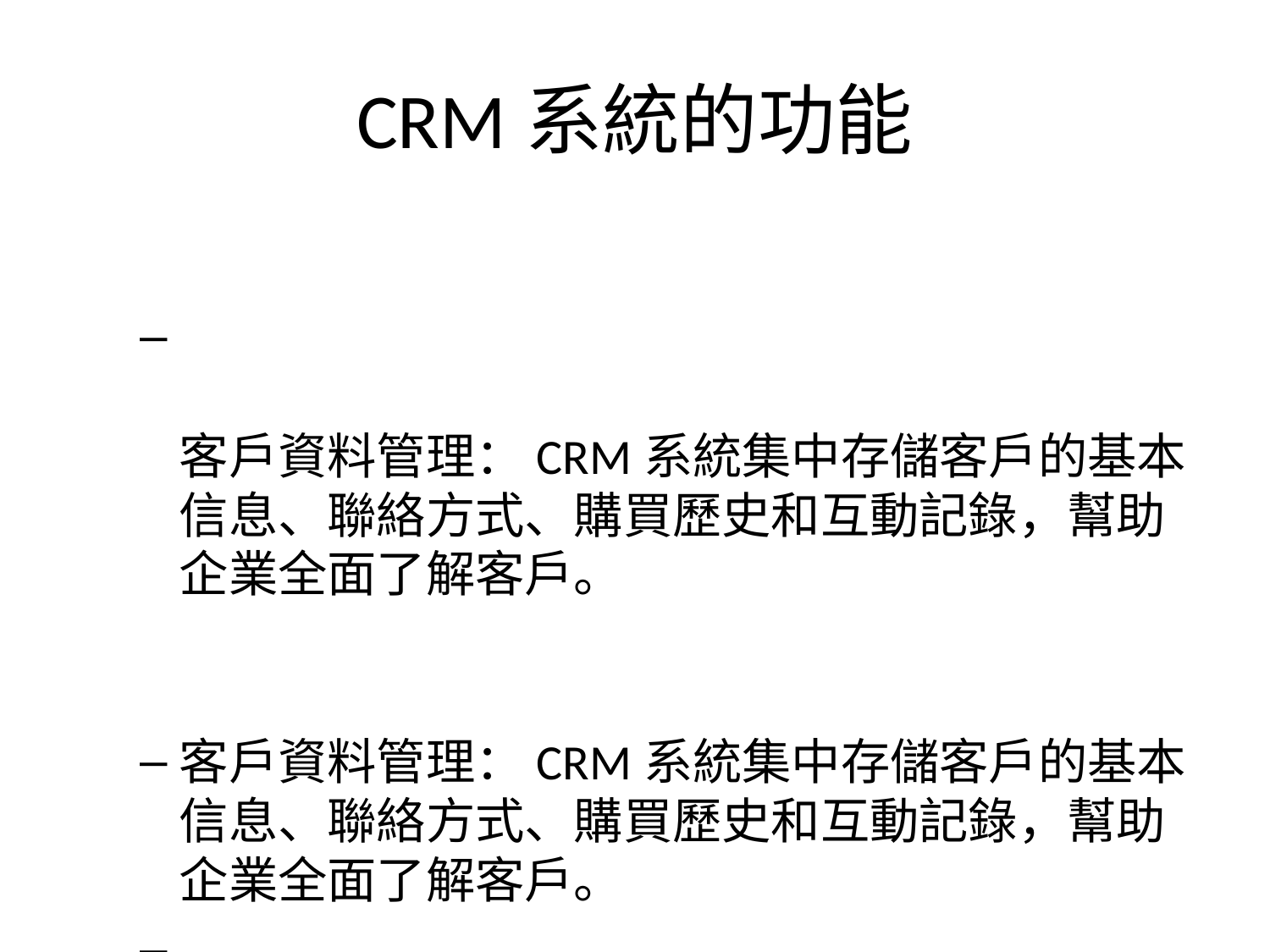

# CRM系統的功能

客戶資料管理：CRM系統集中存儲客戶的基本信息、聯絡方式、購買歷史和互動記錄，幫助企業全面了解客戶。
客戶資料管理：CRM系統集中存儲客戶的基本信息、聯絡方式、購買歷史和互動記錄，幫助企業全面了解客戶。
銷售自動化：CRM系統可以自動化管理銷售流程，如潛在客戶的跟進、銷售進度的追蹤和銷售目標的設定。
銷售自動化：CRM系統可以自動化管理銷售流程，如潛在客戶的跟進、銷售進度的追蹤和銷售目標的設定。
行銷自動化：通過CRM系統，企業可以自動化執行行銷活動，如電子郵件行銷、社交媒體推廣和個性化推薦。
行銷自動化：通過CRM系統，企業可以自動化執行行銷活動，如電子郵件行銷、社交媒體推廣和個性化推薦。
服務管理：CRM系統支持客戶服務和售後管理，如工單處理、投訴跟進和客戶滿意度調查。
服務管理：CRM系統支持客戶服務和售後管理，如工單處理、投訴跟進和客戶滿意度調查。